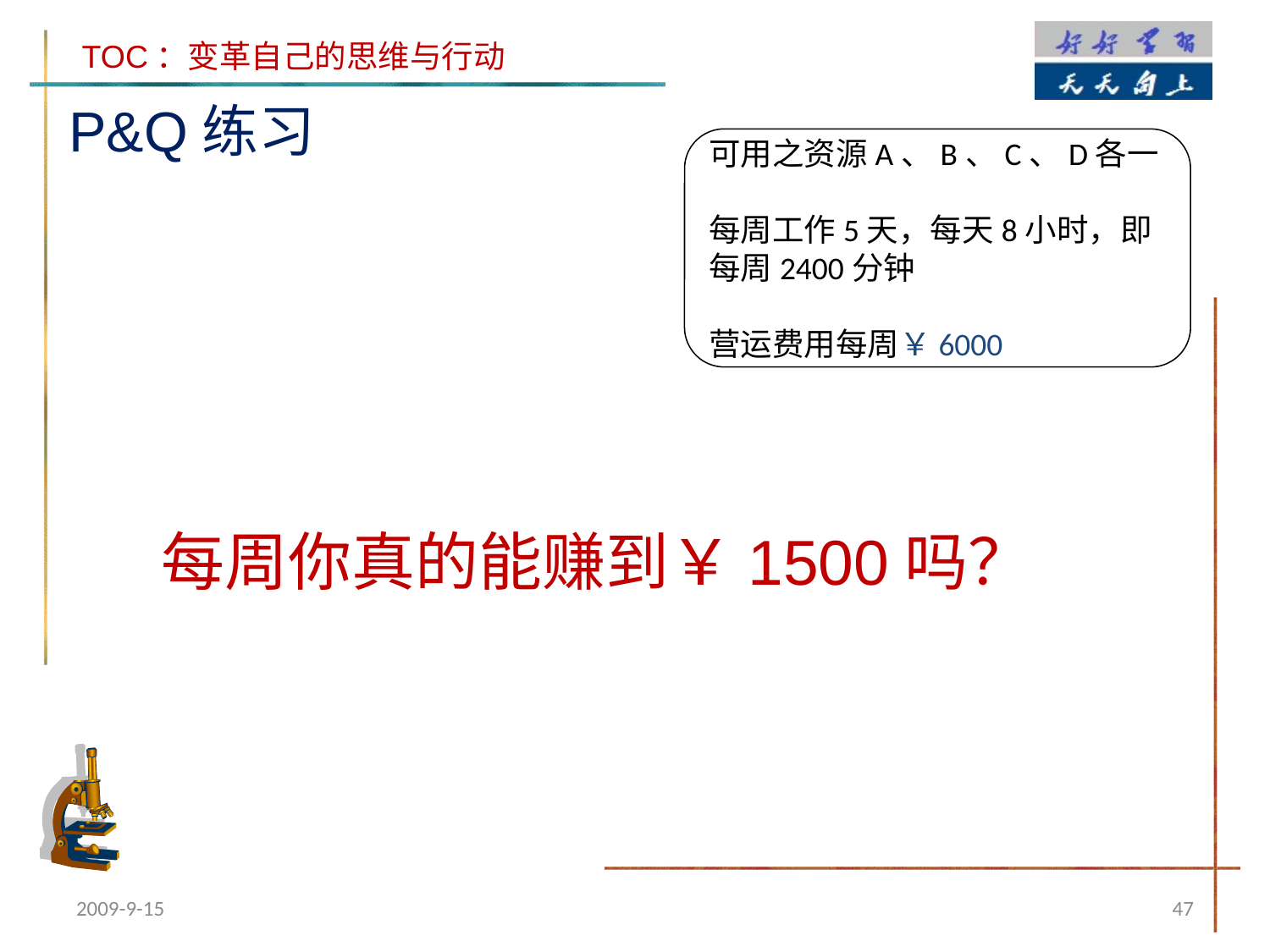

P&Q练习
可用之资源A、B、C、D各一

每周工作5天，每天8小时，即每周2400分钟

营运费用每周￥6000
每周你真的能赚到￥1500吗？
2009-9-15
47